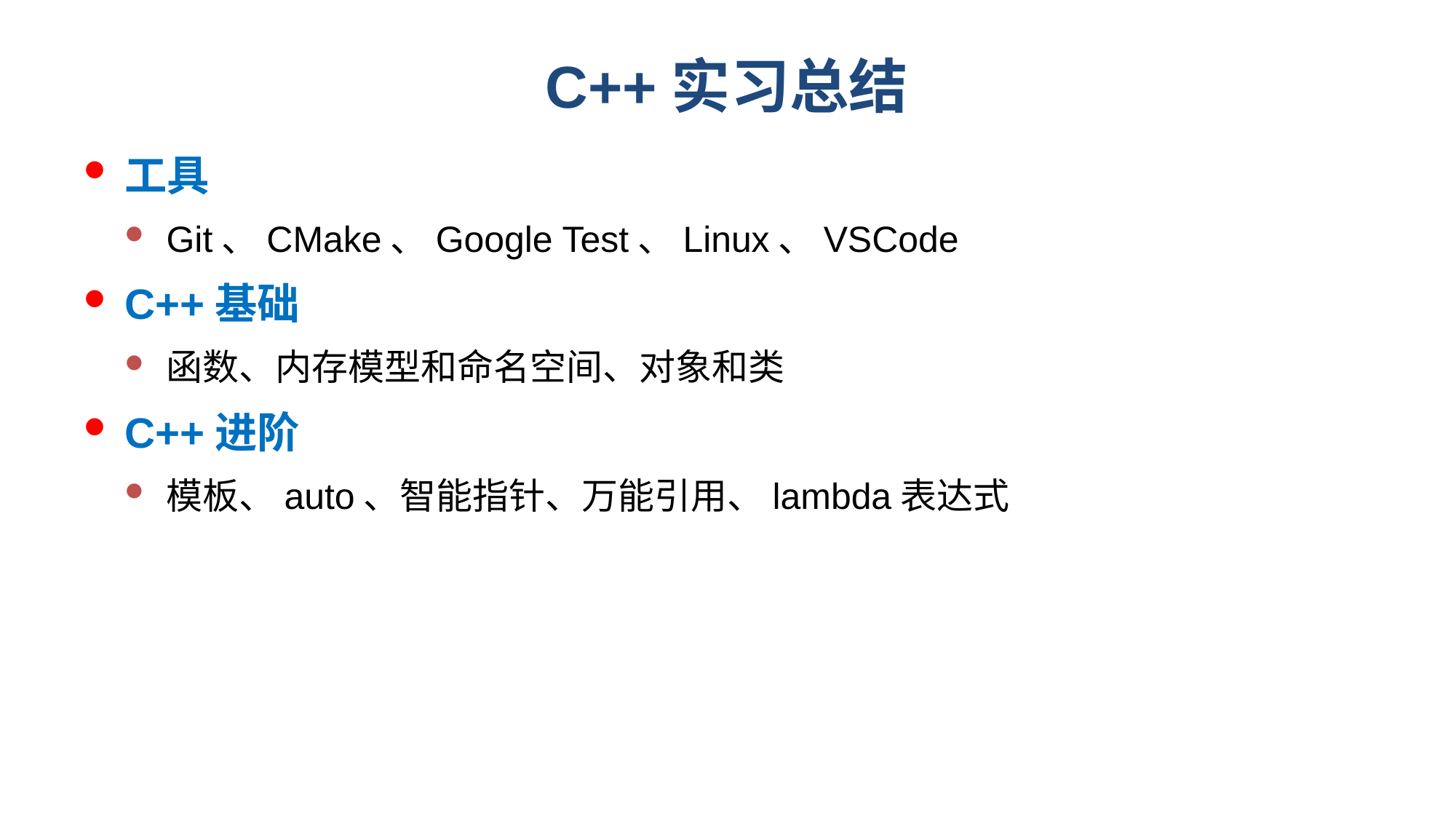

# C++实习总结
工具
Git、CMake、Google Test、Linux、VSCode
C++基础
函数、内存模型和命名空间、对象和类
C++进阶
模板、auto、智能指针、万能引用、lambda表达式